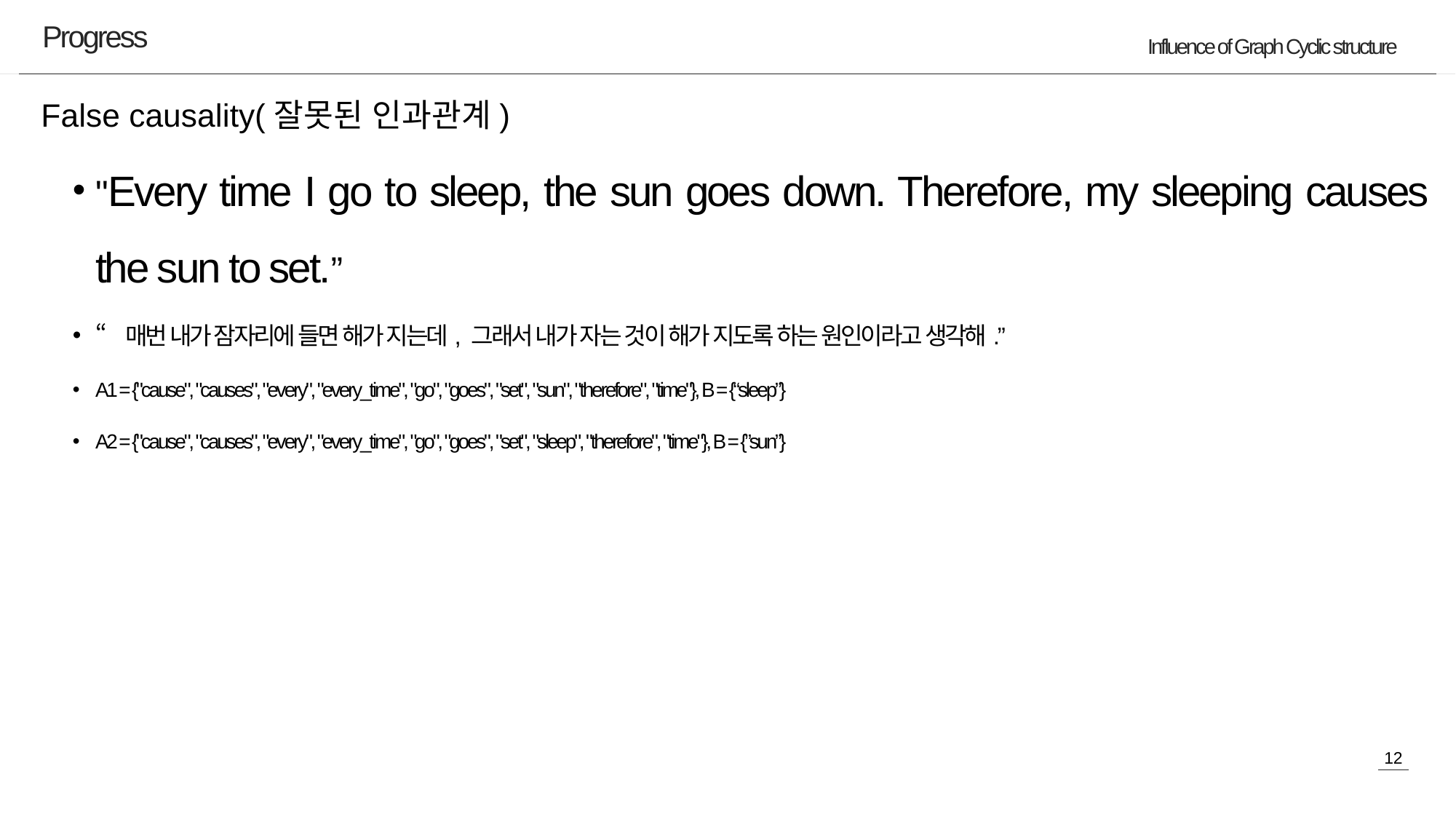

Progress
False causality(잘못된 인과관계)
"Every time I go to sleep, the sun goes down. Therefore, my sleeping causes the sun to set.”
“매번 내가 잠자리에 들면 해가 지는데, 그래서 내가 자는 것이 해가 지도록 하는 원인이라고 생각해.”
A1 = {"cause", "causes", "every", "every_time", "go", "goes", "set", "sun", "therefore", "time"}, B = {“sleep”}
A2 = {"cause", "causes", "every", "every_time", "go", "goes", "set", "sleep", "therefore", "time"}, B = {”sun”}